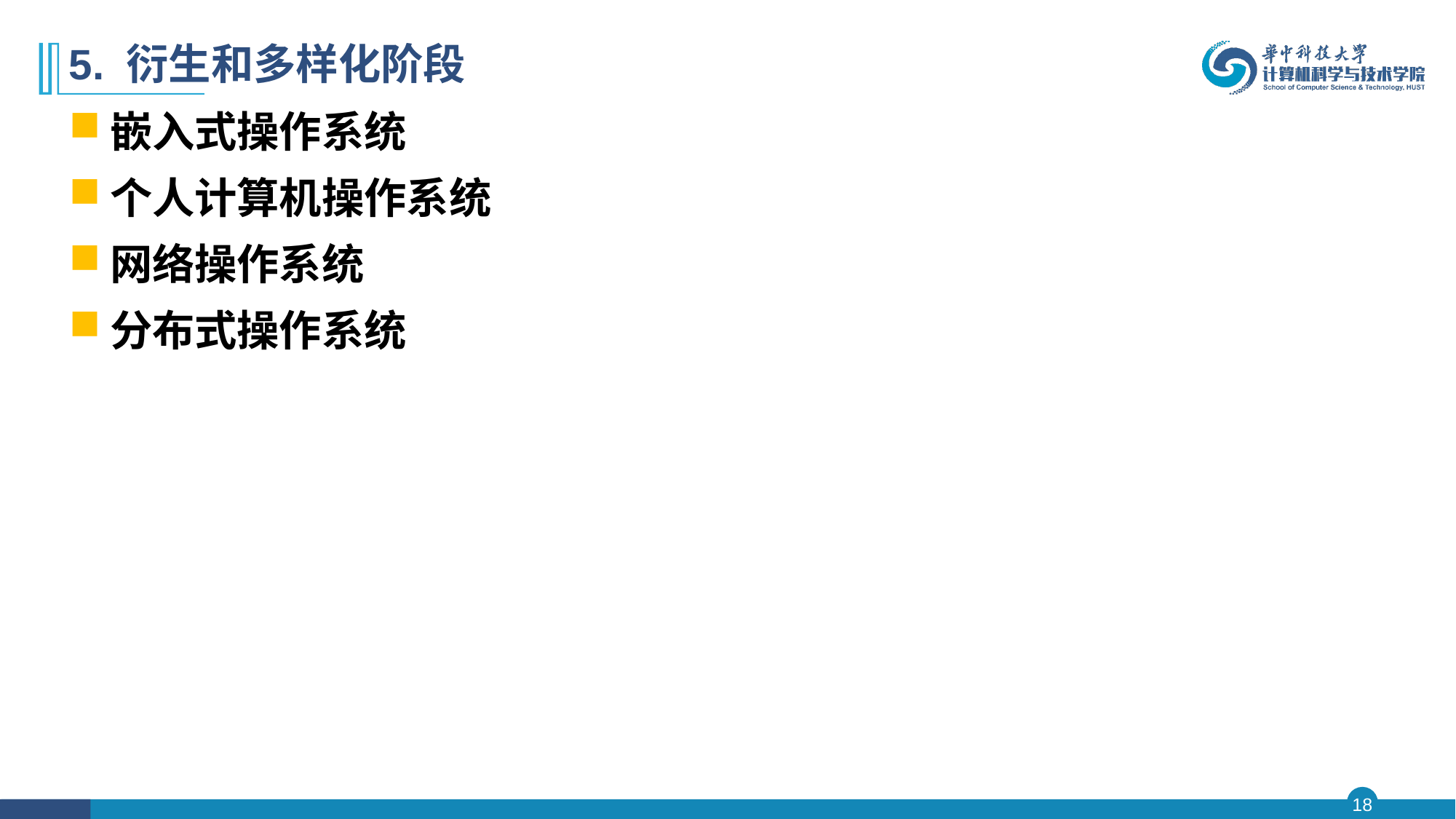

# 5. 衍生和多样化阶段
嵌入式操作系统
个人计算机操作系统
网络操作系统
分布式操作系统